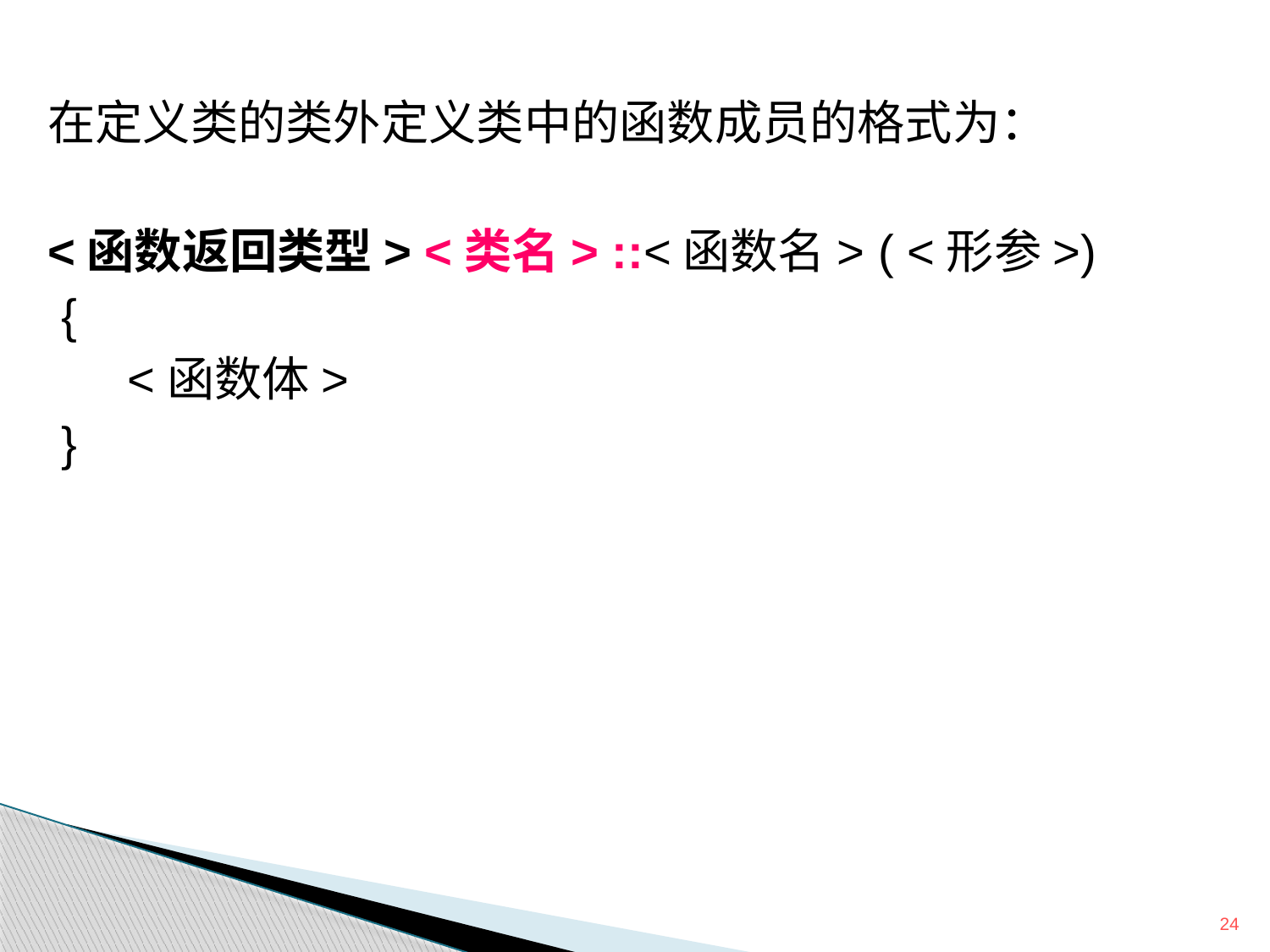

#
在定义类的类外定义类中的函数成员的格式为：

<函数返回类型> <类名> ::<函数名> ( <形参>)
 {
      <函数体>
 }

24